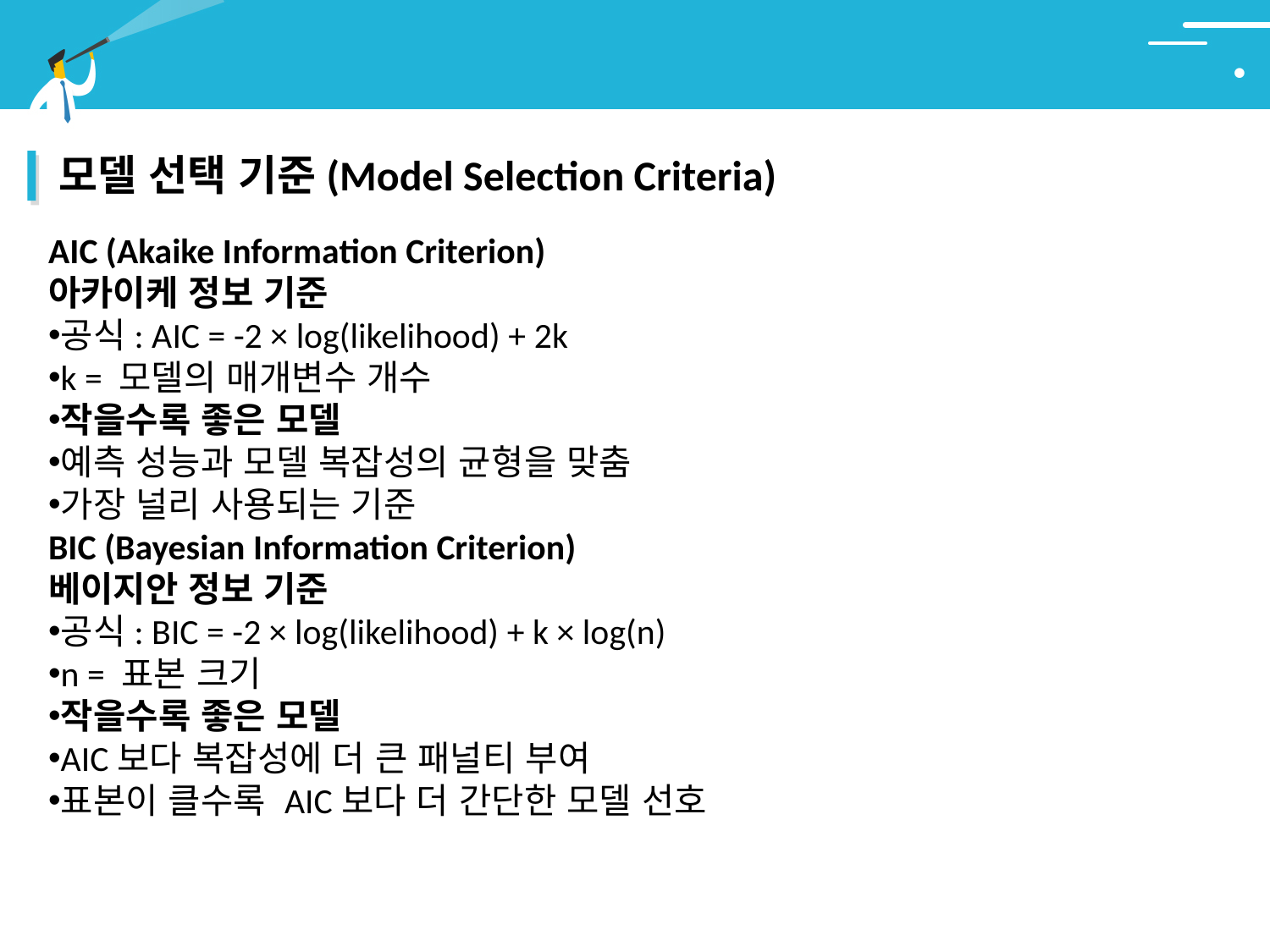

# 3. 최적 회귀
모델 선택 기준(Model Selection Criteria)

AIC (Akaike Information Criterion)
아카이케 정보 기준
공식: AIC = -2 × log(likelihood) + 2k
k = 모델의 매개변수 개수
작을수록 좋은 모델
예측 성능과 모델 복잡성의 균형을 맞춤
가장 널리 사용되는 기준
BIC (Bayesian Information Criterion)
베이지안 정보 기준
공식: BIC = -2 × log(likelihood) + k × log(n)
n = 표본 크기
작을수록 좋은 모델
AIC보다 복잡성에 더 큰 패널티 부여
표본이 클수록 AIC보다 더 간단한 모델 선호